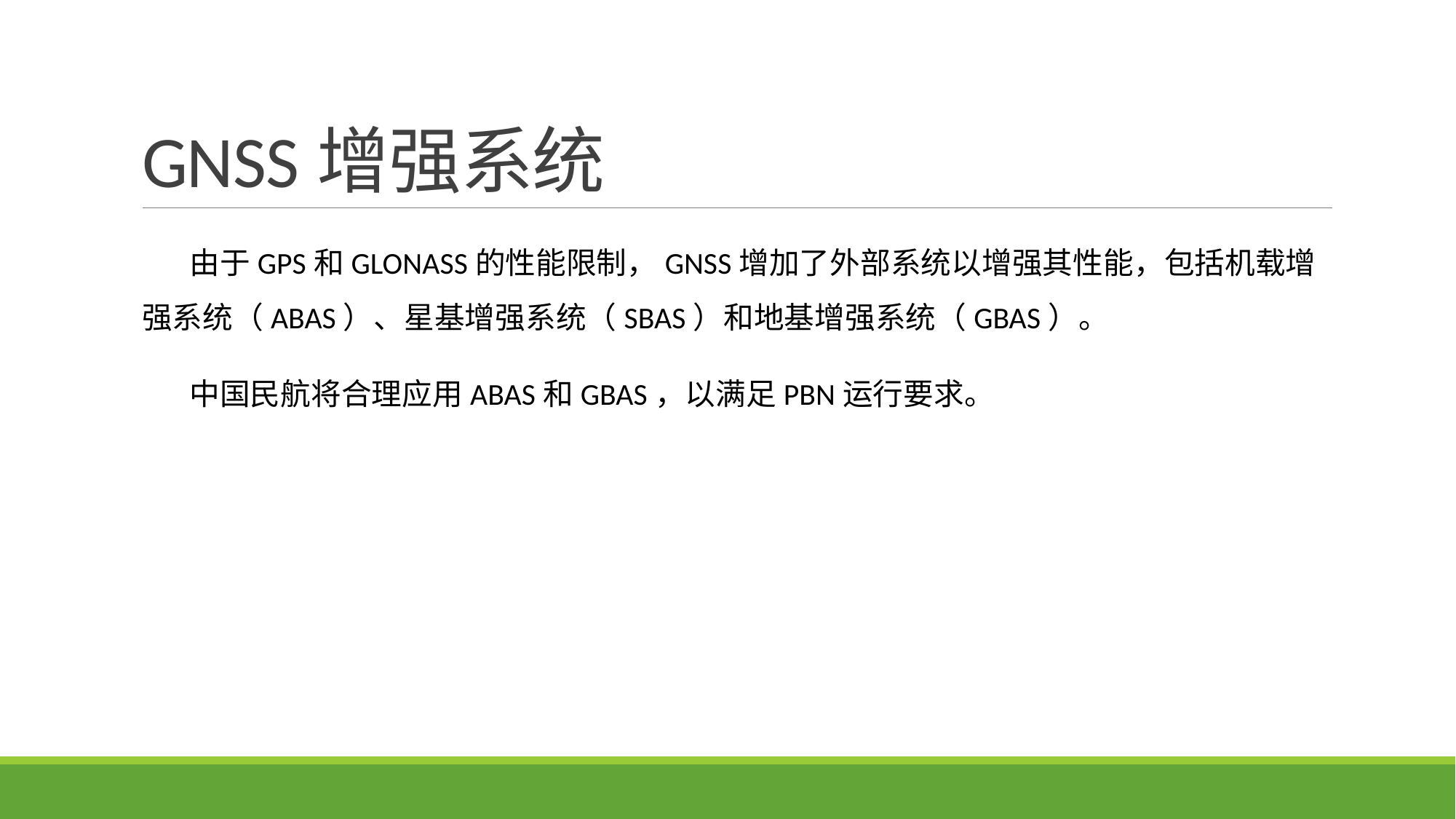

# GNSS增强系统
      由于GPS和GLONASS的性能限制，GNSS增加了外部系统以增强其性能，包括机载增强系统（ABAS）、星基增强系统（SBAS）和地基增强系统（GBAS）。
      中国民航将合理应用ABAS和GBAS，以满足PBN运行要求。